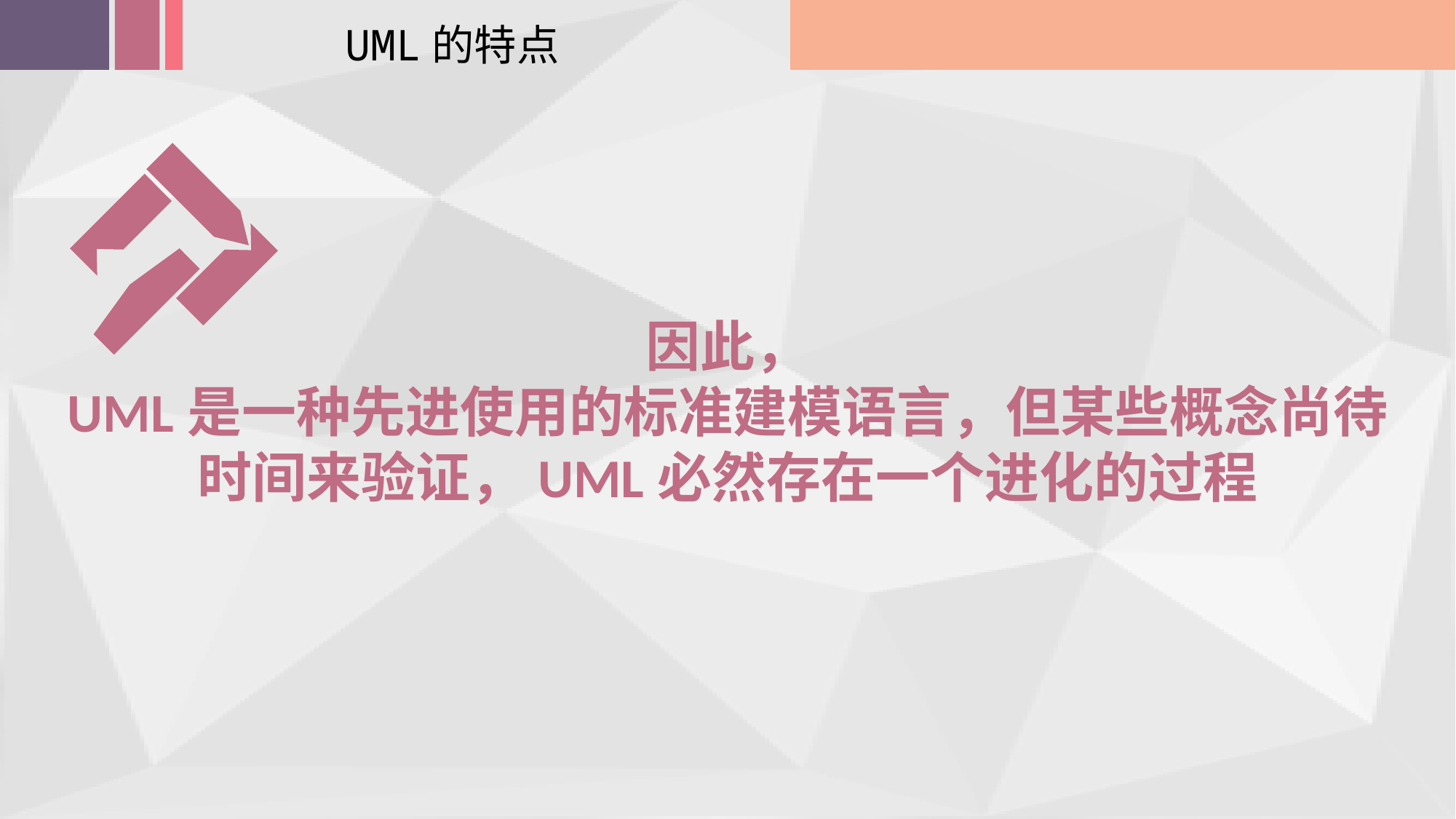

UML的特点

因此，
UML是一种先进使用的标准建模语言，但某些概念尚待
时间来验证，UML必然存在一个进化的过程